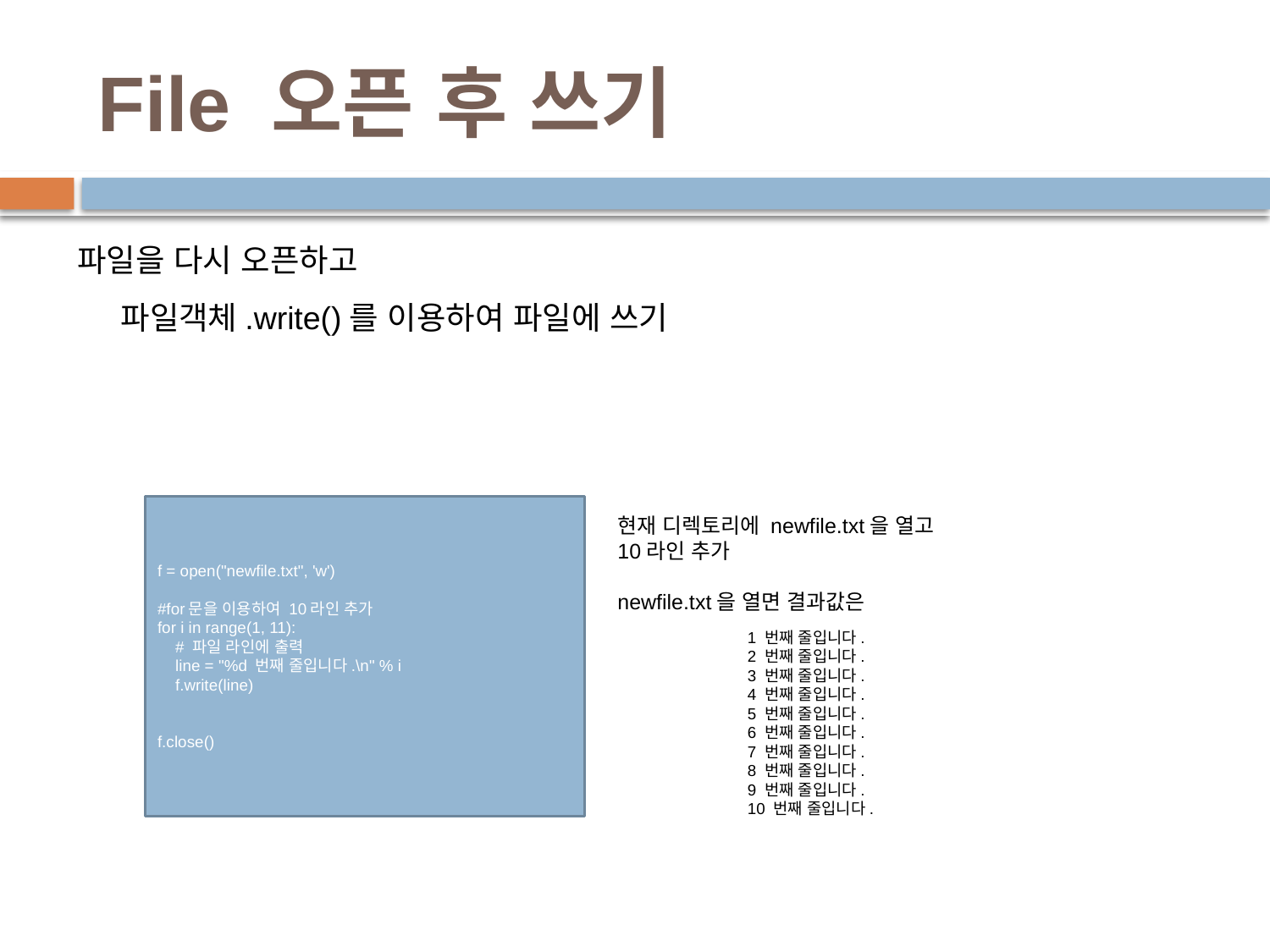

# File 오픈 후 쓰기
파일을 다시 오픈하고
    파일객체.write()를 이용하여 파일에 쓰기
f = open("newfile.txt", 'w')
#for문을 이용하여 10라인 추가
for i in range(1, 11):
    # 파일 라인에 출력
    line = "%d 번째 줄입니다.\n" % i
    f.write(line)

f.close()
현재 디렉토리에 newfile.txt을 열고
10라인 추가

newfile.txt을 열면 결과값은
1 번째 줄입니다.
2 번째 줄입니다.
3 번째 줄입니다.
4 번째 줄입니다.
5 번째 줄입니다.
6 번째 줄입니다.
7 번째 줄입니다.
8 번째 줄입니다.
9 번째 줄입니다.
10 번째 줄입니다.